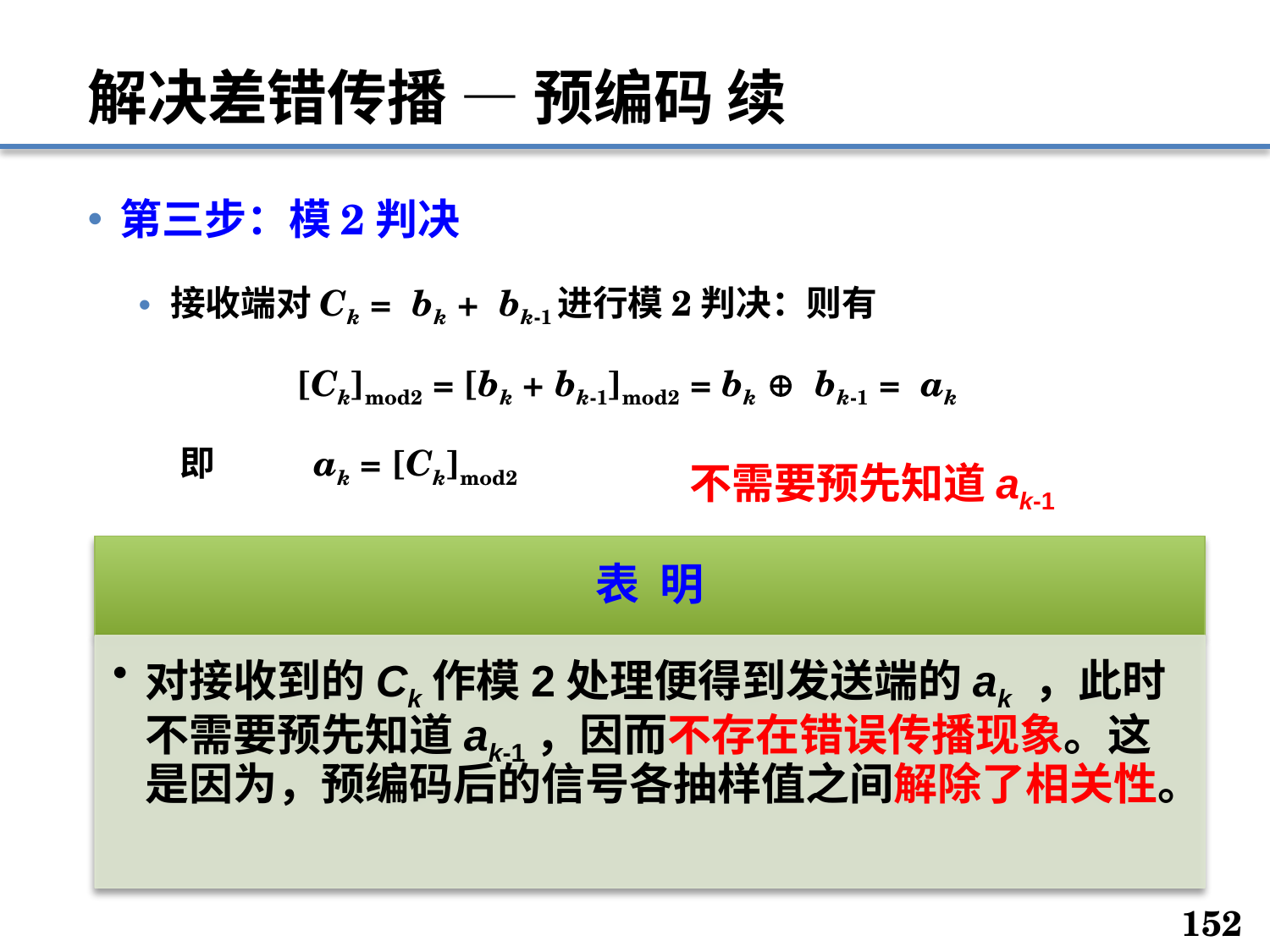

# 解决差错传播 — 预编码 续
第三步：模2判决
接收端对Ck =  bk +  bk-1进行模2判决：则有
		[Ck]mod2 = [bk + bk-1]mod2 = bk ⊕  bk-1 =  ak
	 即	 ak = [Ck]mod2
不需要预先知道ak-1
表  明
对接收到的Ck作模2处理便得到发送端的ak ，此时不需要预先知道ak-1，因而不存在错误传播现象。这是因为，预编码后的信号各抽样值之间解除了相关性。
152